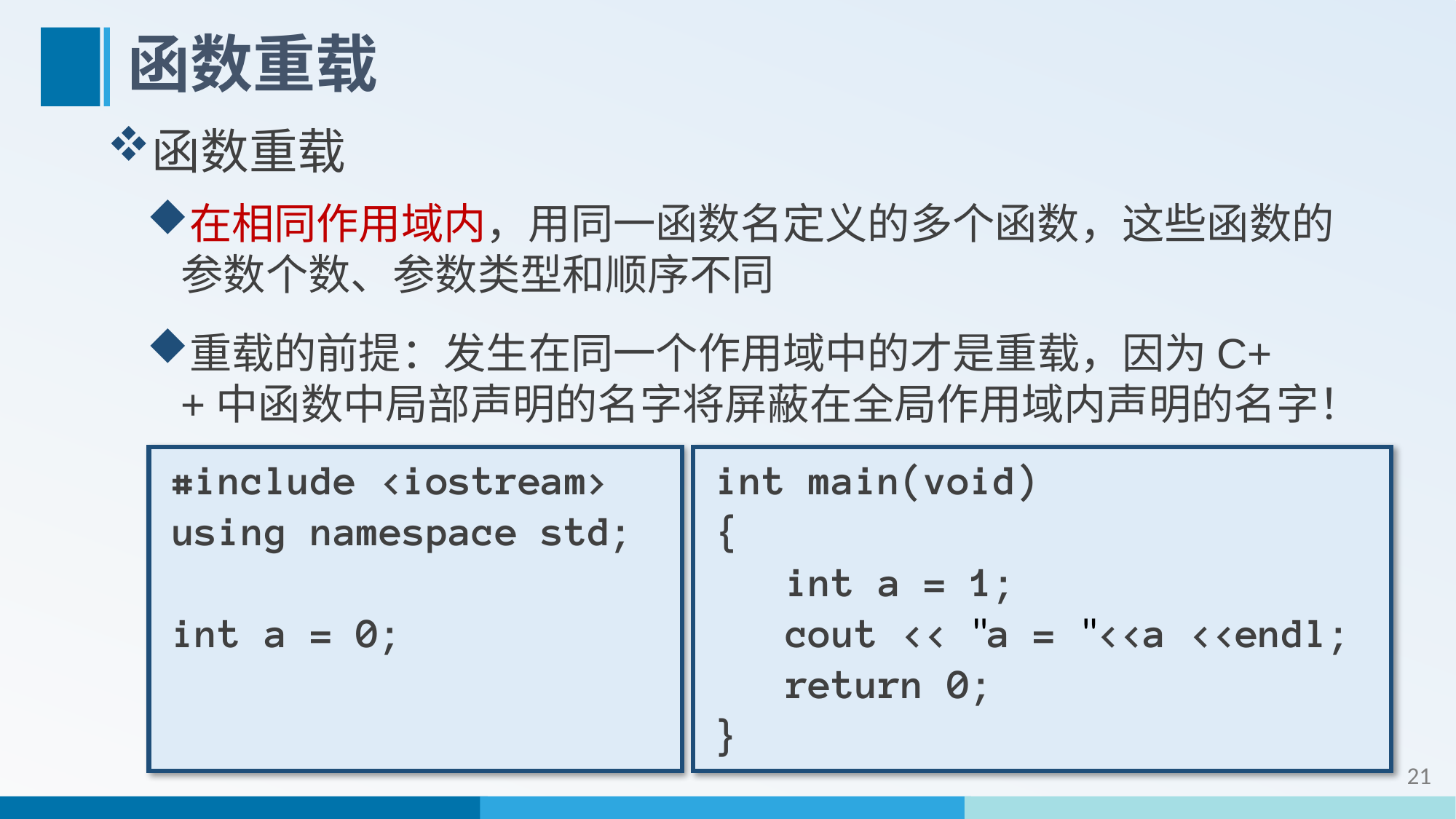

# 函数重载
函数重载
在相同作用域内，用同一函数名定义的多个函数，这些函数的参数个数、参数类型和顺序不同
重载的前提：发生在同一个作用域中的才是重载，因为C++中函数中局部声明的名字将屏蔽在全局作用域内声明的名字！
#include <iostream>
using namespace std;

int a = 0;
int main(void)
{
   int a = 1;
   cout << "a = "<<a <<endl;
   return 0;
}